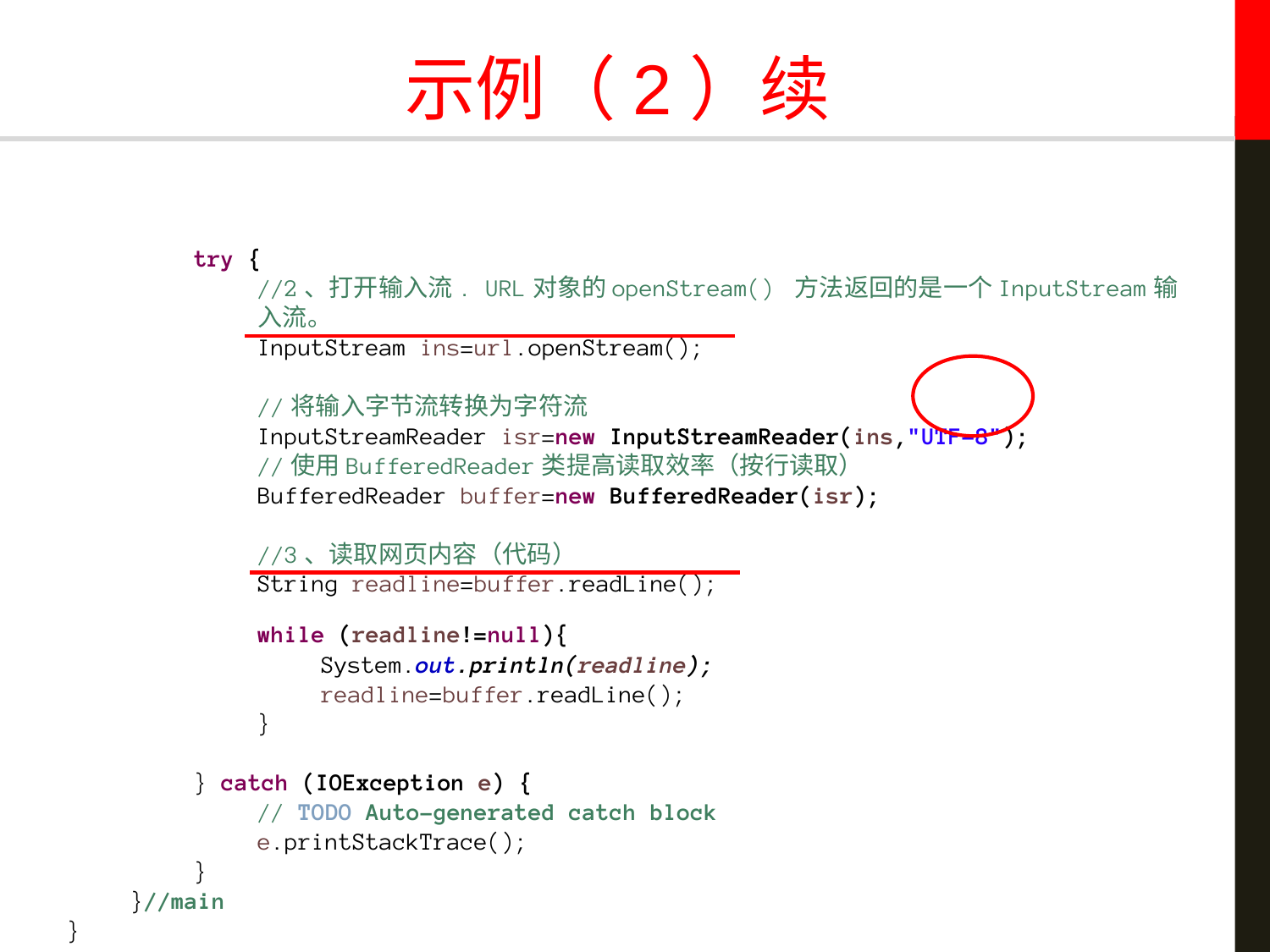

# 示例（2）续
try {
//2、打开输入流. URL对象的openStream() 方法返回的是一个InputStream输入流。
InputStream ins=url.openStream();

//将输入字节流转换为字符流
InputStreamReader isr=new InputStreamReader(ins,"UTF-8");
//使用BufferedReader类提高读取效率（按行读取）
BufferedReader buffer=new BufferedReader(isr);

//3、读取网页内容（代码）
String readline=buffer.readLine();
while (readline!=null){
System.out.println(readline);
readline=buffer.readLine();
}

} catch (IOException e) {
// TODO Auto-generated catch block
e.printStackTrace();
}
}//main
}